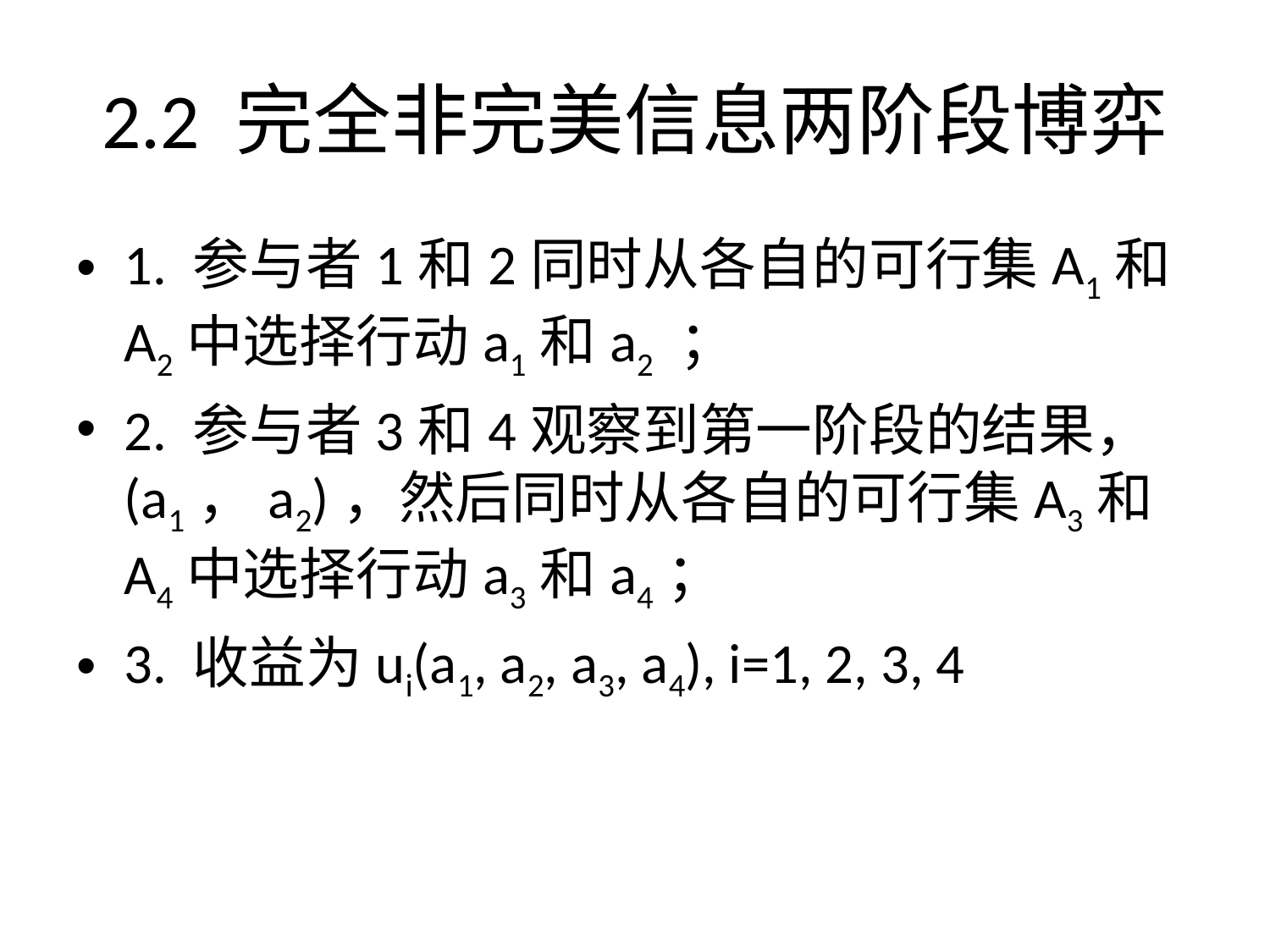

2.2 完全非完美信息两阶段博弈
1. 参与者1和2同时从各自的可行集A1和A2中选择行动a1和a2 ；
2. 参与者3和4观察到第一阶段的结果，(a1，a2)，然后同时从各自的可行集A3和A4中选择行动a3和a4；
3. 收益为ui(a1, a2, a3, a4), i=1, 2, 3, 4